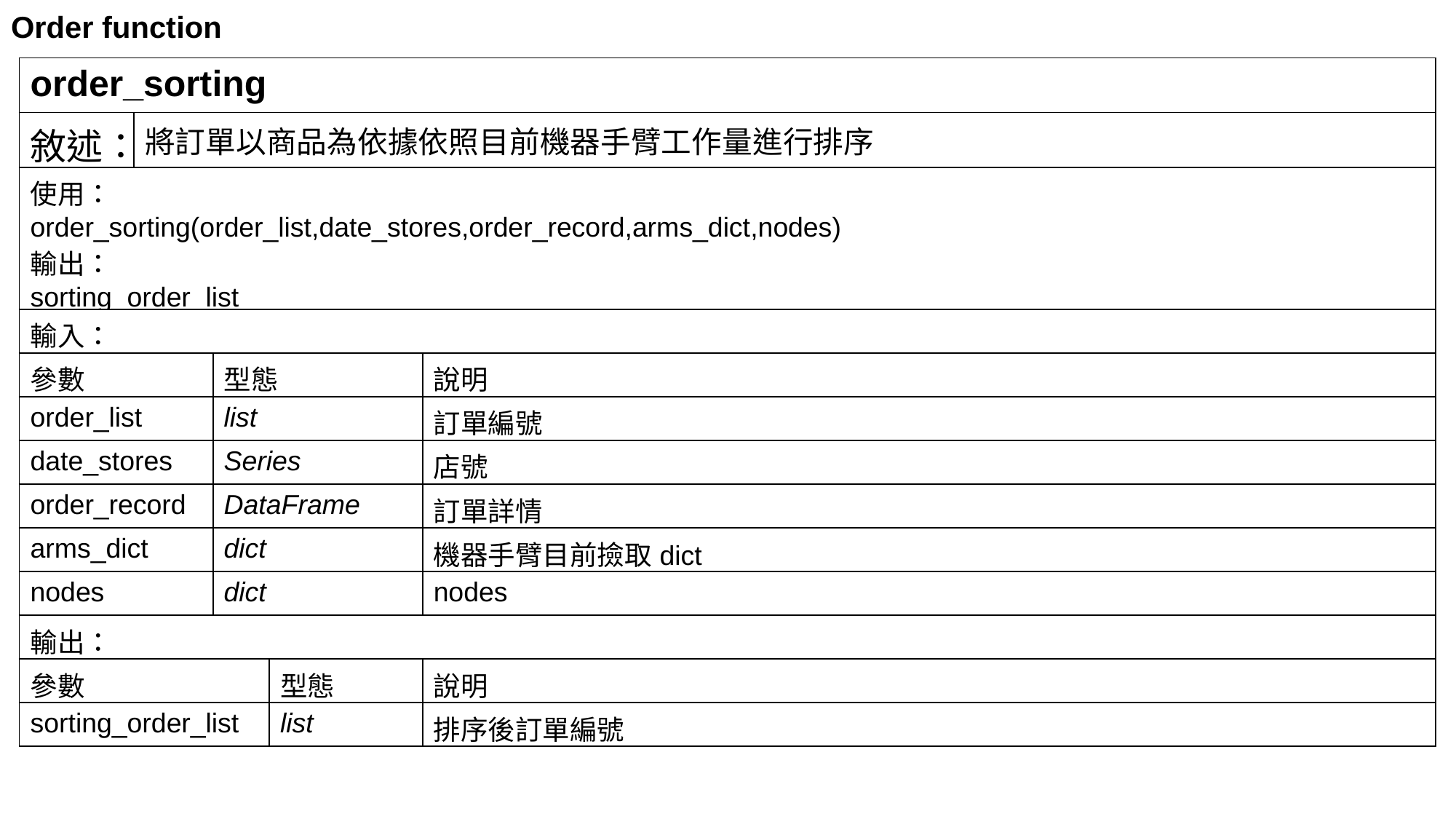

# Order function
| order\_sorting |  |  |  |  |
| --- | --- | --- | --- | --- |
| 敘述： | 將訂單以商品為依據依照目前機器手臂工作量進行排序 |  | 將訂單以商品為依據依照目前機器手臂工作量進行排序 |  |
| 使用： order\_sorting(order\_list,date\_stores,order\_record,arms\_dict,nodes) 輸出： ﻿sorting\_order\_list |  |  |  |  |
| 輸入： |  |  |  |  |
| 參數 |  | 型態 |  | 說明 |
| ﻿order\_list |  | list |  | 訂單編號 |
| date\_stores |  | Series |  | 店號 |
| order\_record |  | DataFrame |  | 訂單詳情 |
| arms\_dict |  | dict |  | 機器手臂目前撿取dict |
| nodes |  | dict |  | nodes |
| 輸出： |  |  |  |  |
| 參數 |  |  | 型態 | 說明 |
| ﻿sorting\_order\_list |  |  | list | 排序後訂單編號 |
﻿